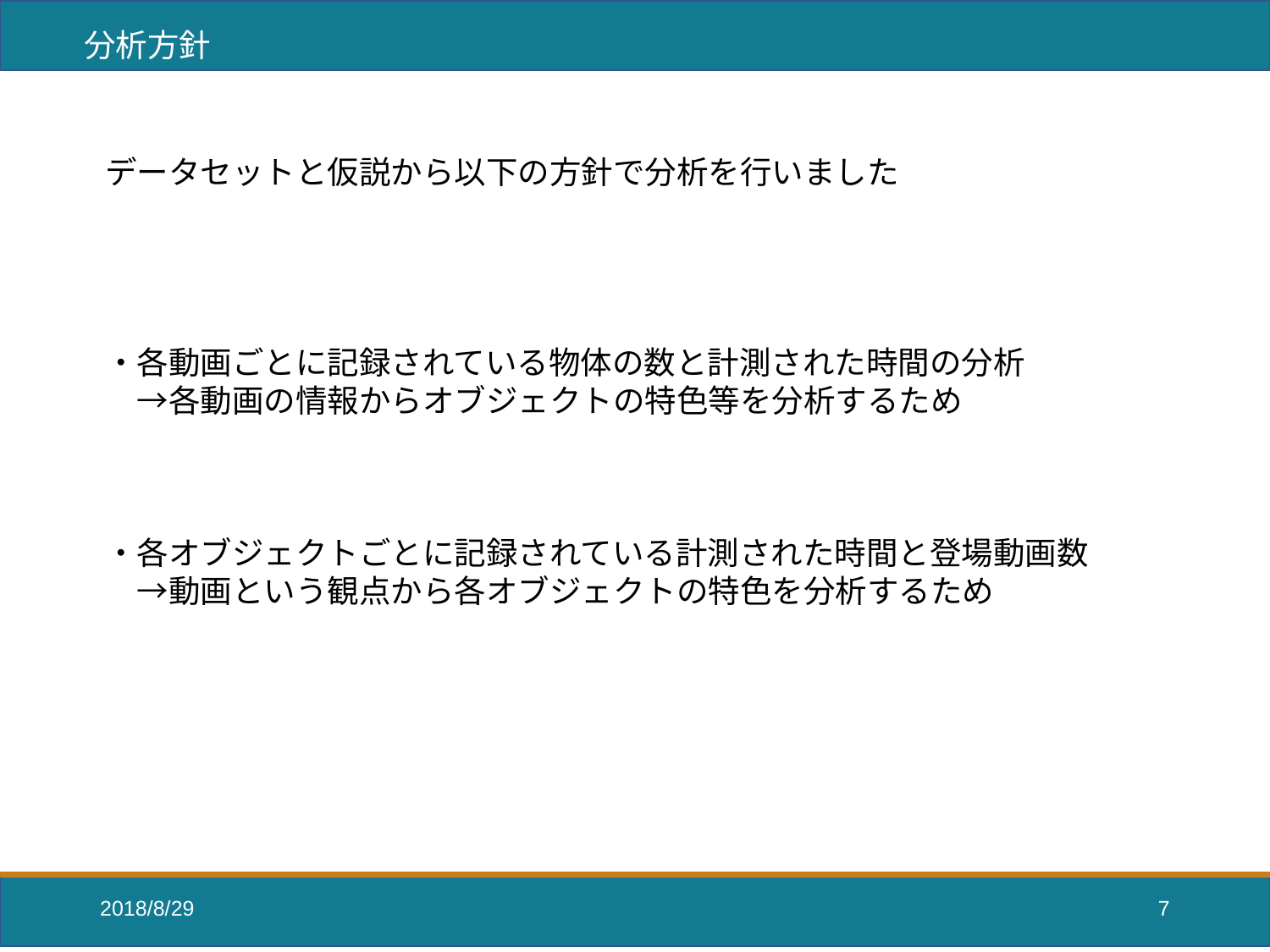

分析方針
データセットと仮説から以下の方針で分析を行いました

・各動画ごとに記録されている物体の数と計測された時間の分析
　→各動画の情報からオブジェクトの特色等を分析するため

・各オブジェクトごとに記録されている計測された時間と登場動画数
　→動画という観点から各オブジェクトの特色を分析するため
2018/8/29
7